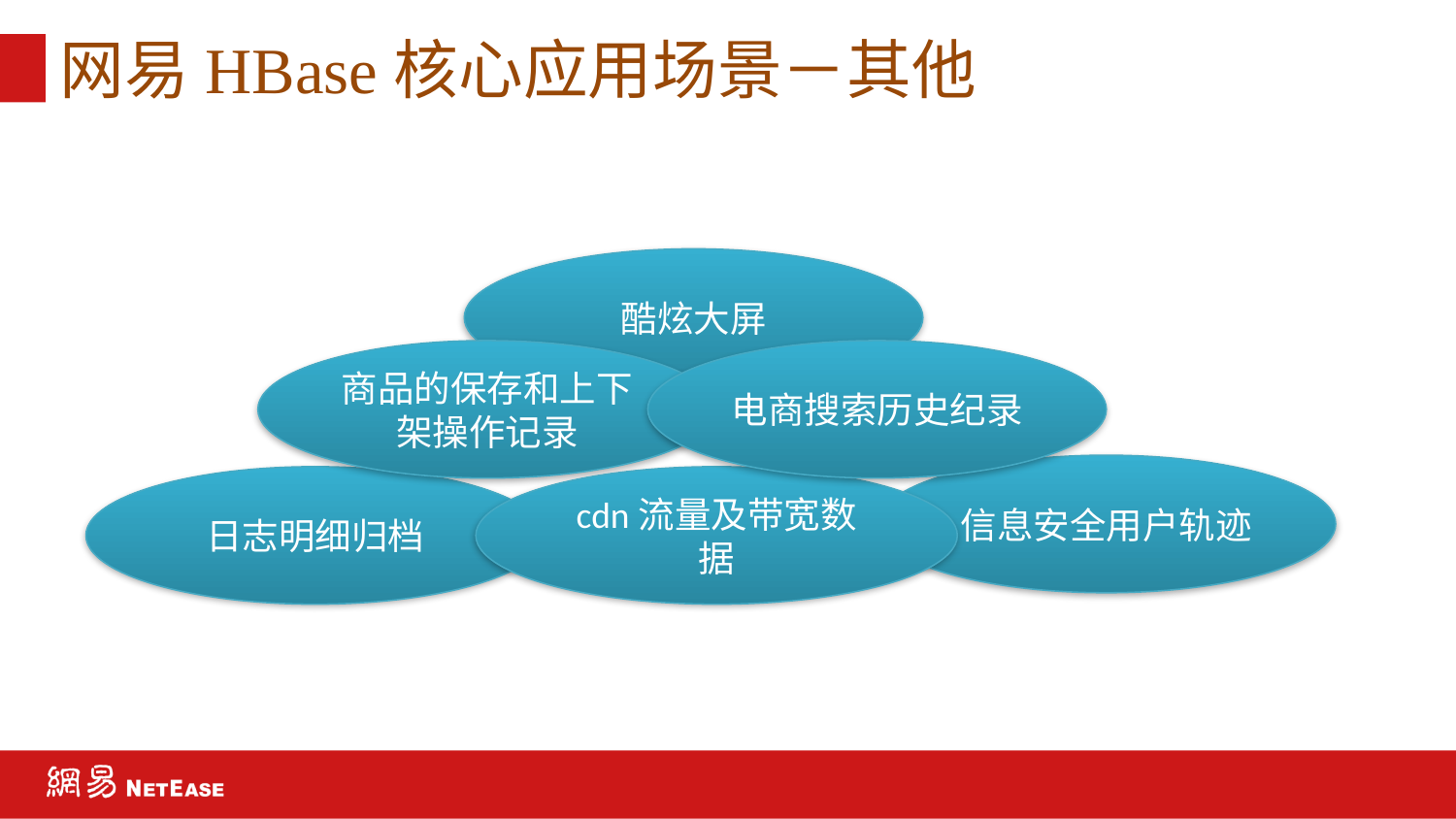

# 网易HBase核心应用场景－其他
酷炫大屏
商品的保存和上下架操作记录
电商搜索历史纪录
信息安全用户轨迹
日志明细归档
cdn流量及带宽数据